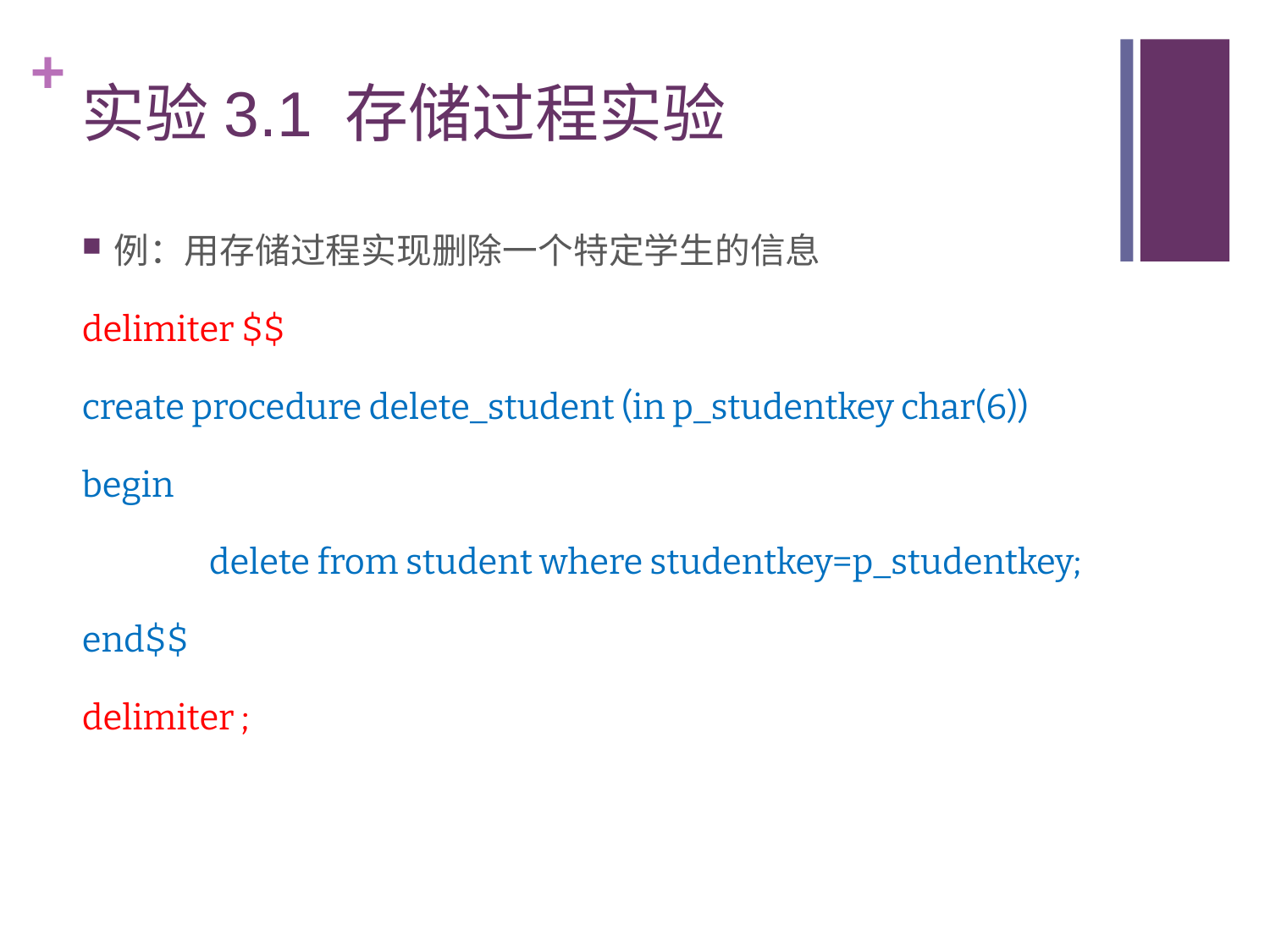

# 实验3.1 存储过程实验
例：用存储过程实现删除一个特定学生的信息
delimiter $$
create procedure delete_student (in p_studentkey char(6))
begin
	delete from student where studentkey=p_studentkey;
end$$
delimiter ;